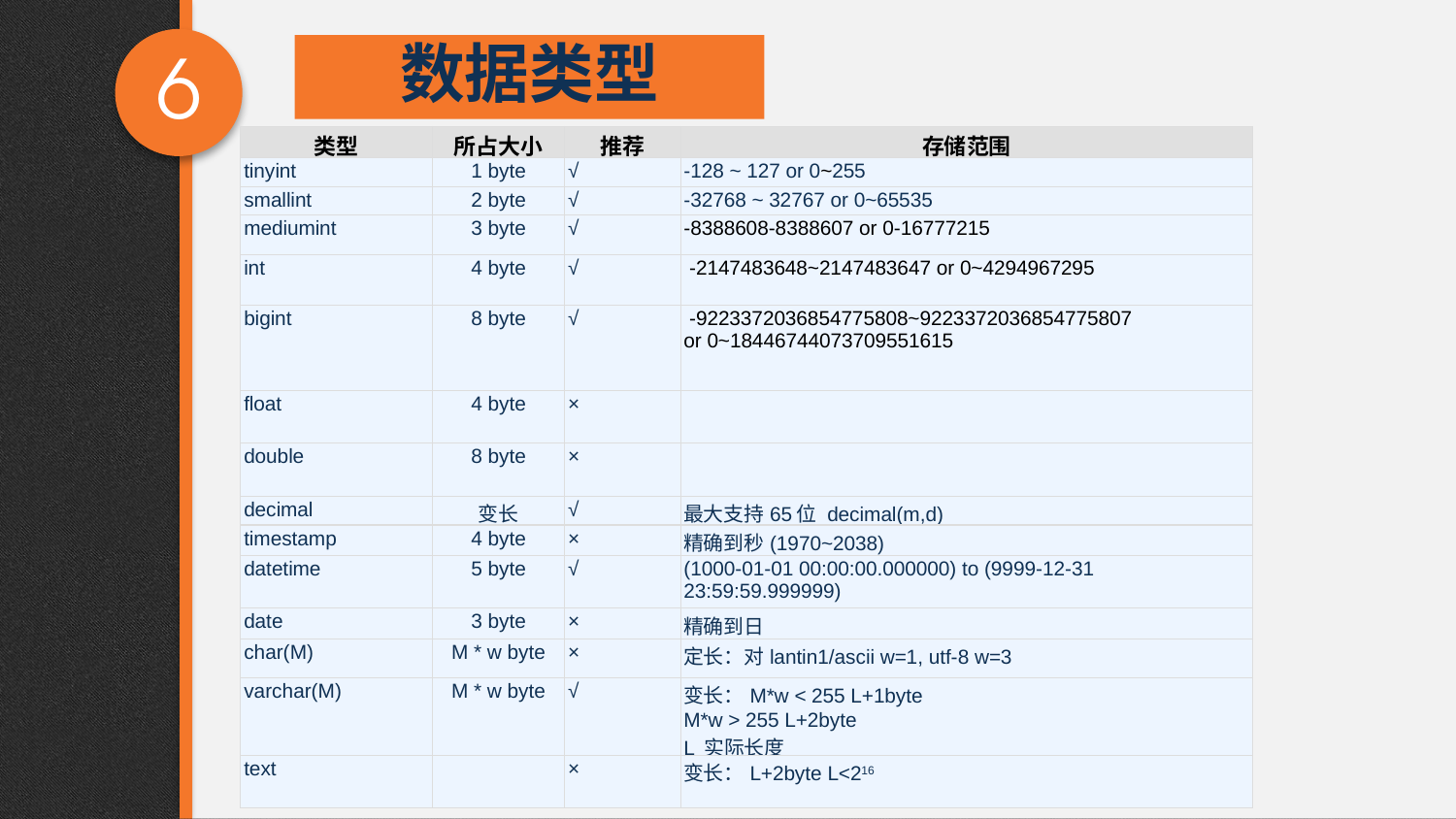

6
数据类型
| 类型 | 所占大小 | 推荐 | 存储范围 |
| --- | --- | --- | --- |
| tinyint | 1 byte | √ | -128 ~ 127 or 0~255 |
| smallint | 2 byte | √ | -32768 ~ 32767 or 0~65535 |
| mediumint | 3 byte | √ | -8388608-8388607 or 0-16777215 |
| int | 4 byte | √ | -2147483648~2147483647 or 0~4294967295 |
| bigint | 8 byte | √ | -9223372036854775808~9223372036854775807 or 0~18446744073709551615 |
| float | 4 byte | × |  |
| double | 8 byte | × |  |
| decimal | 变长 | √ | 最大支持65位 decimal(m,d) |
| timestamp | 4 byte | × | 精确到秒(1970~2038) |
| datetime | 5 byte | √ | (1000-01-01 00:00:00.000000) to (9999-12-31 23:59:59.999999) |
| date | 3 byte | × | 精确到日 |
| char(M) | M \* w byte | × | 定长：对lantin1/ascii w=1, utf-8 w=3 |
| varchar(M) | M \* w byte | √ | 变长：M\*w < 255 L+1byte M\*w > 255 L+2byte L 实际长度 |
| text |  | × | 变长：L+2byte L<216 |